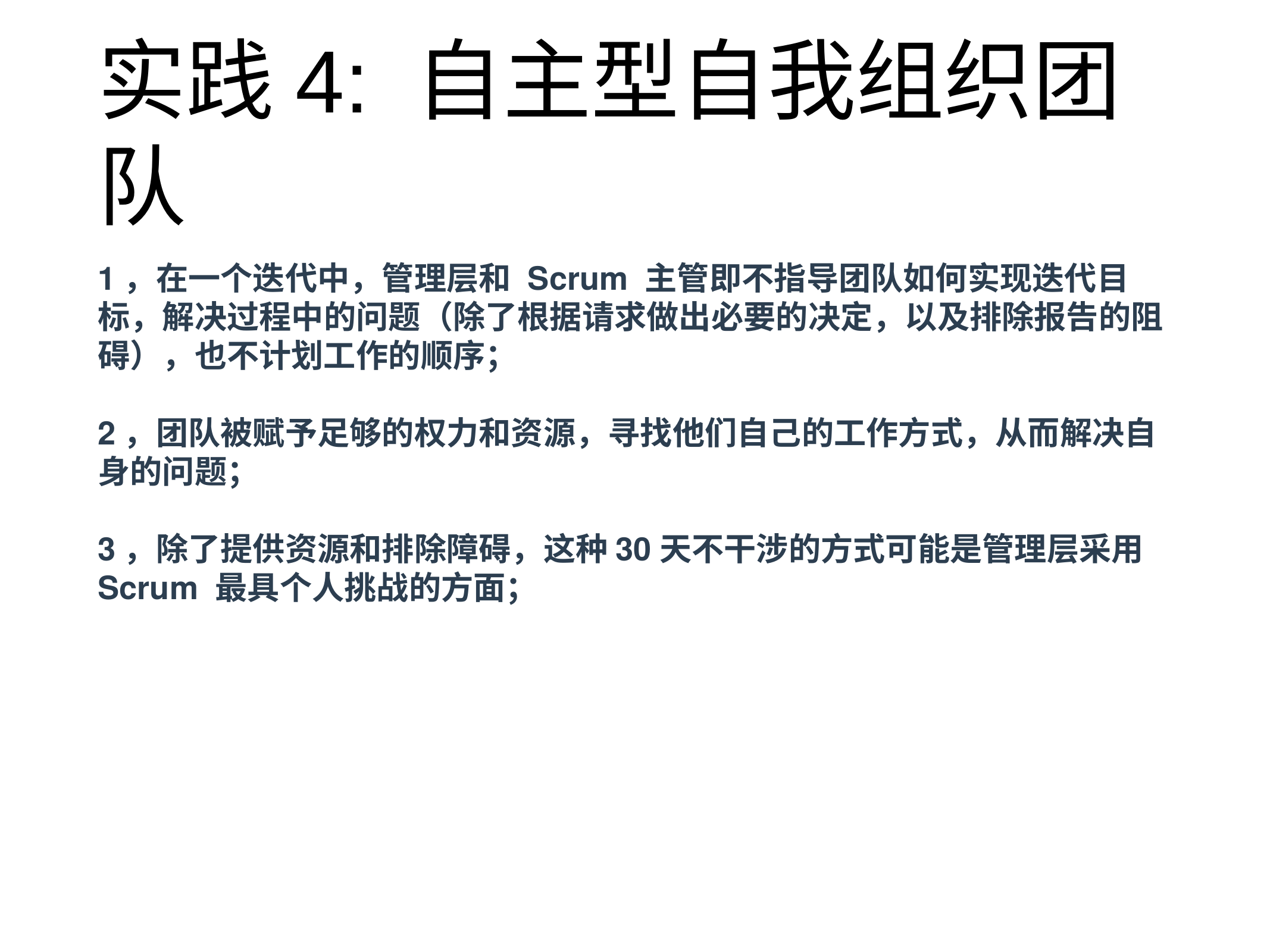

1，在⼀个迭代中，管理层和 Scrum 主管即不指导团队如何实现迭代目标，解决过程中的问题（除了根据请求做出必要的决定，以及排除报告的阻碍），也不计划工作的顺序；

2，团队被赋予⾜够的权力和资源，寻找他们⾃己的⼯作⽅式，从⽽解决⾃身的问题；

3，除了提供资源和排除障碍，这种30天不干涉的⽅式可能是管理层采⽤Scrum 最具个人挑战的⽅面；
# 实践4: 自主型自我组织团队